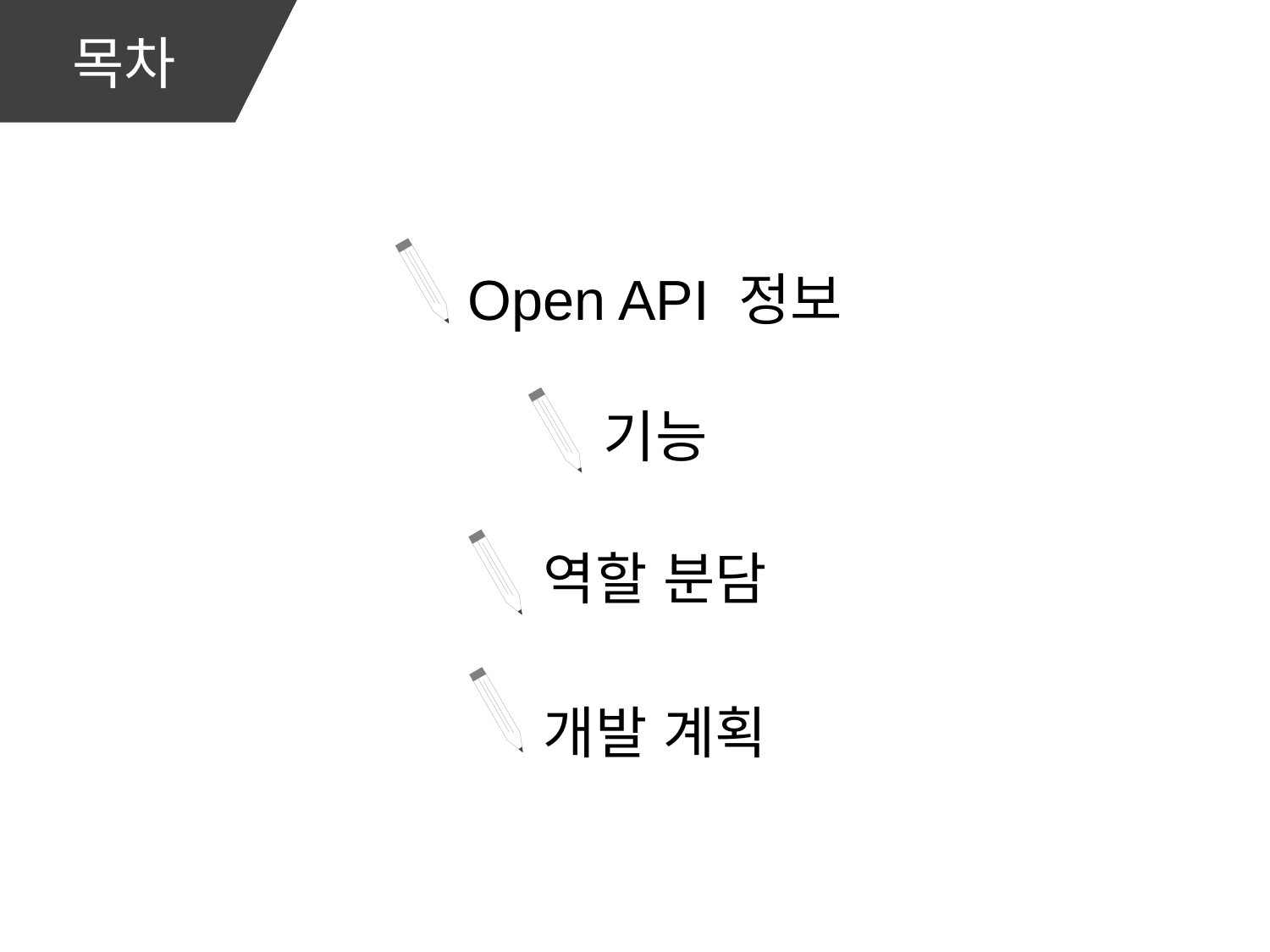

목차

Open API 정보

기능

역할 분담

개발 계획